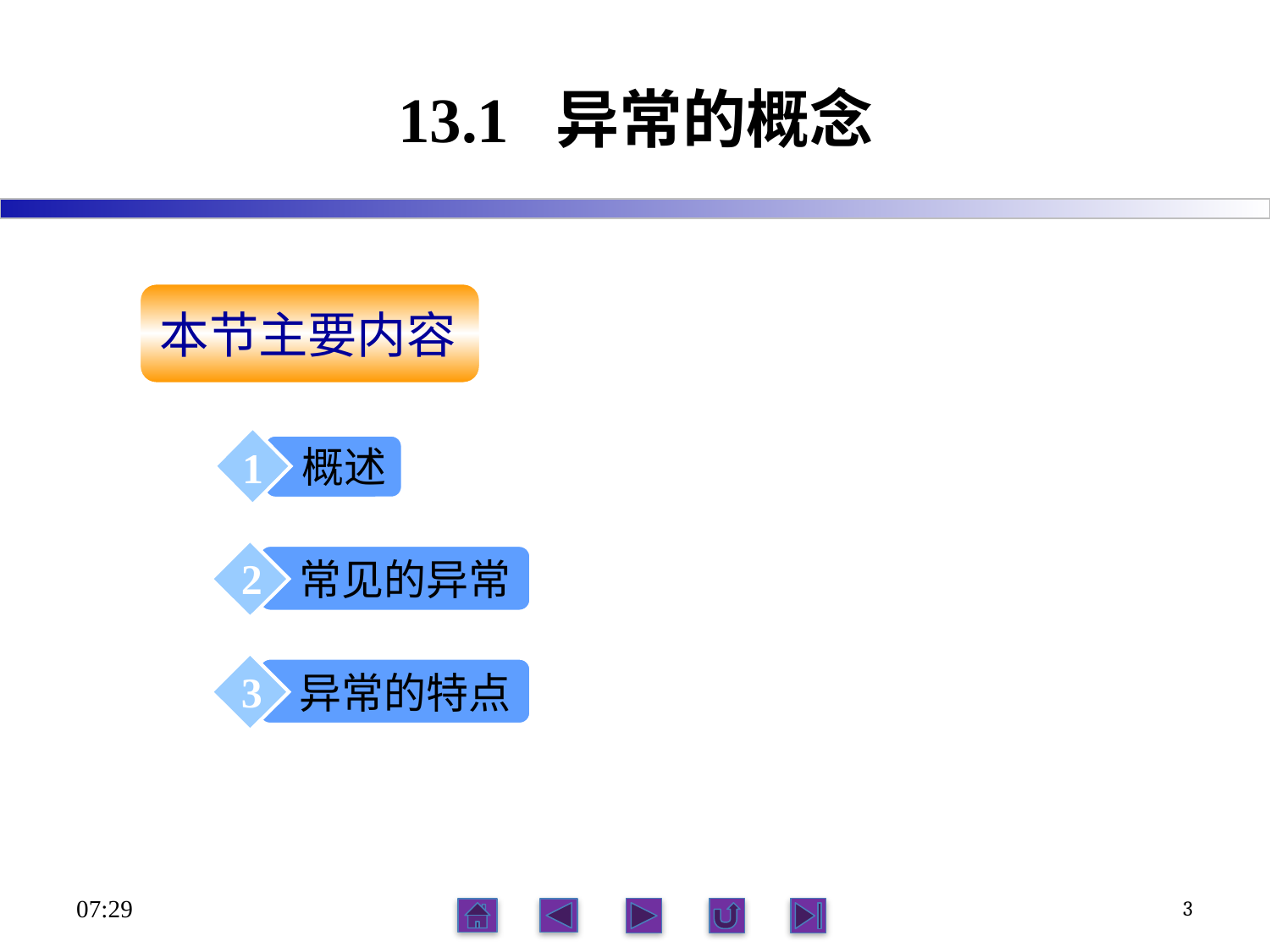

# 13.1  异常的概念

本节主要内容

概述
1

2

常见的异常

3

异常的特点
3
07:29
3